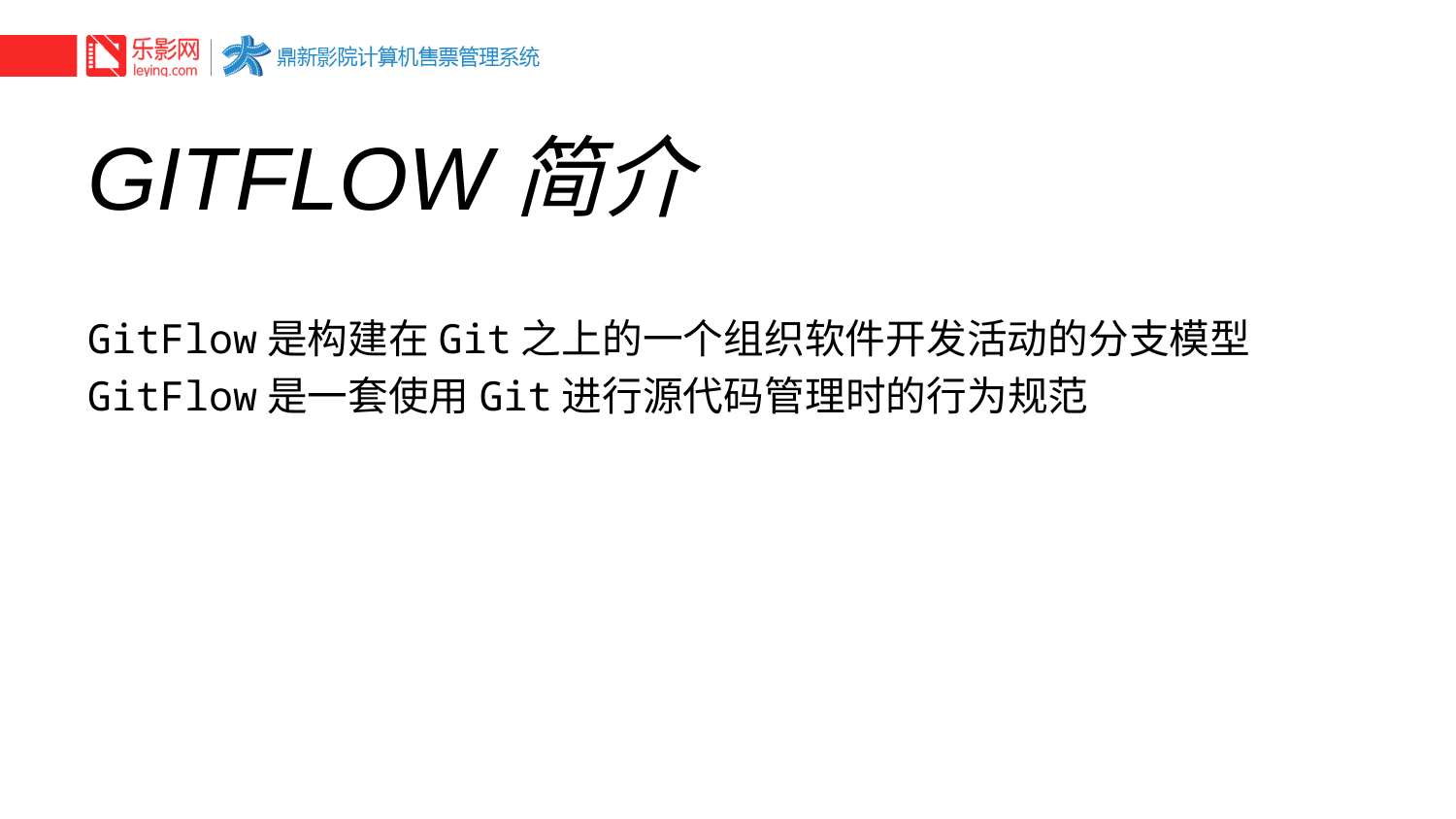

# GITFLOW简介
GitFlow是构建在Git之上的一个组织软件开发活动的分支模型
GitFlow是一套使用Git进行源代码管理时的行为规范